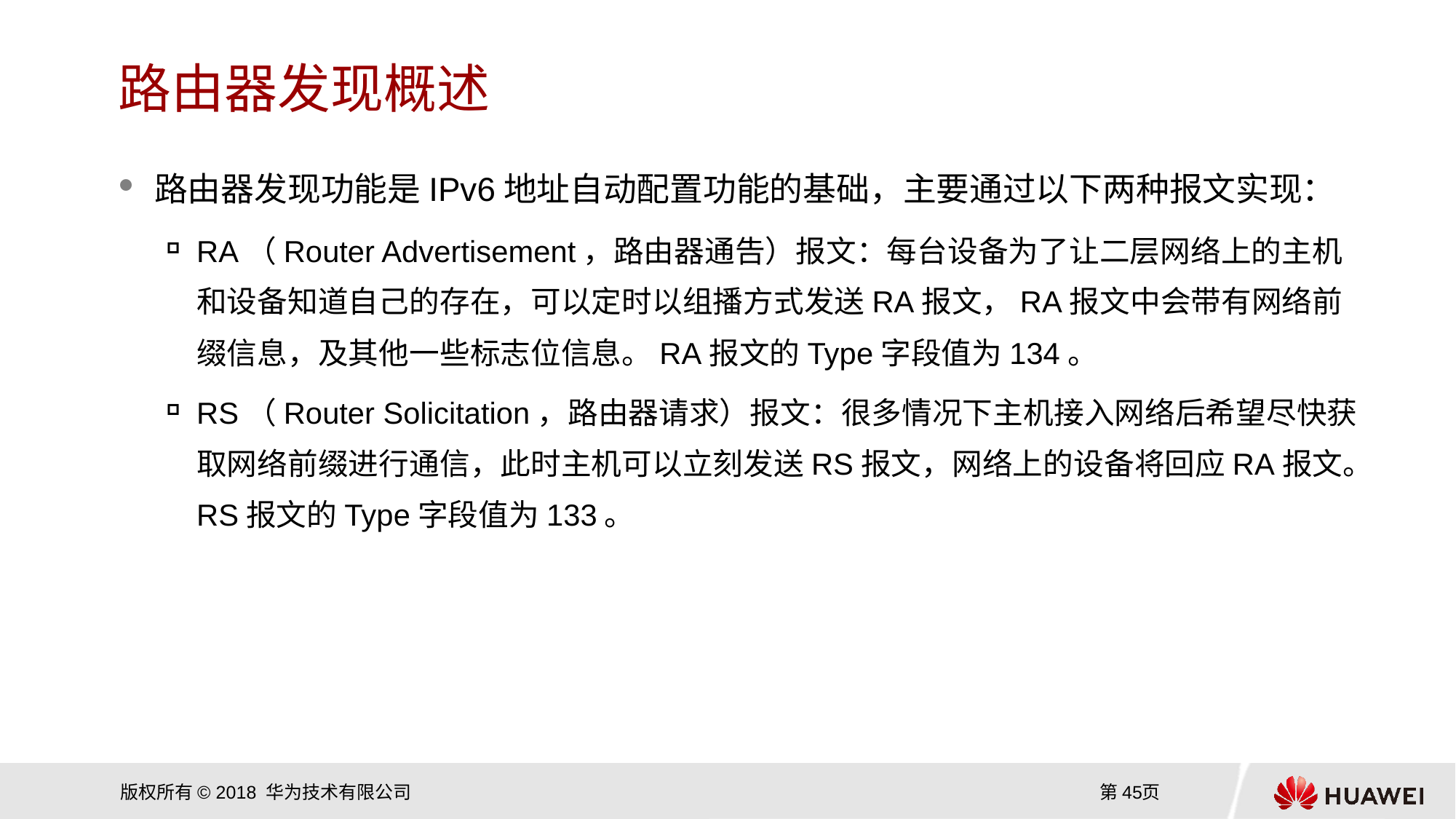

# 路由器发现概述
路由器发现功能是IPv6地址自动配置功能的基础，主要通过以下两种报文实现：
RA（Router Advertisement，路由器通告）报文：每台设备为了让二层网络上的主机和设备知道自己的存在，可以定时以组播方式发送RA报文，RA报文中会带有网络前缀信息，及其他一些标志位信息。RA报文的Type字段值为134。
RS（Router Solicitation，路由器请求）报文：很多情况下主机接入网络后希望尽快获取网络前缀进行通信，此时主机可以立刻发送RS报文，网络上的设备将回应RA报文。RS报文的Type字段值为133。